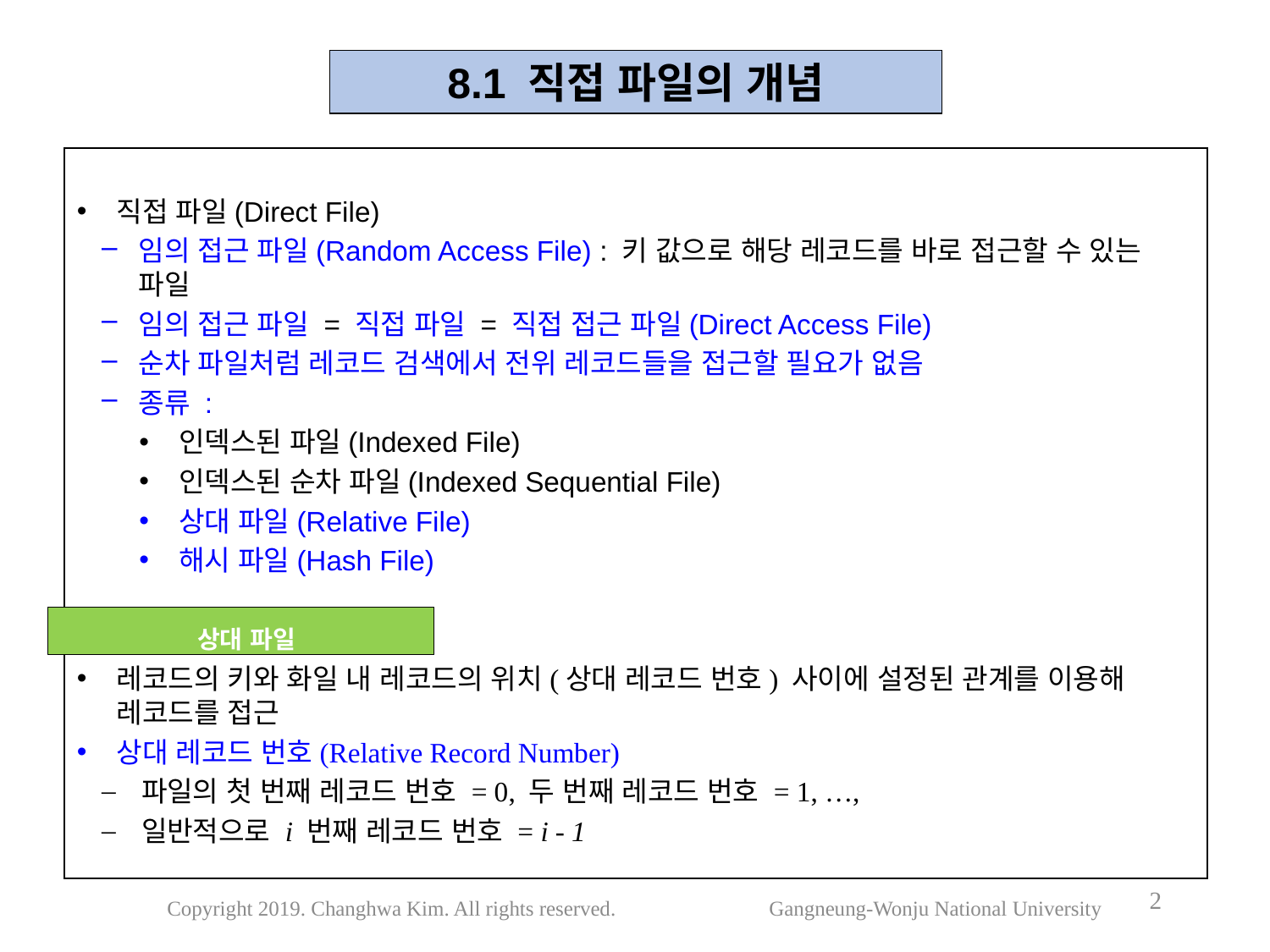

8.1 직접 파일의 개념

직접 파일(Direct File)
임의 접근 파일(Random Access File) : 키 값으로 해당 레코드를 바로 접근할 수 있는 파일
임의 접근 파일 = 직접 파일 = 직접 접근 파일(Direct Access File)
순차 파일처럼 레코드 검색에서 전위 레코드들을 접근할 필요가 없음
종류 :
인덱스된 파일(Indexed File)
인덱스된 순차 파일(Indexed Sequential File)
상대 파일(Relative File)
해시 파일(Hash File)

레코드의 키와 화일 내 레코드의 위치(상대 레코드 번호) 사이에 설정된 관계를 이용해 레코드를 접근
상대 레코드 번호(Relative Record Number)
파일의 첫 번째 레코드 번호 = 0, 두 번째 레코드 번호 = 1, …,
일반적으로 i 번째 레코드 번호 = i - 1

 상대 파일
2
Copyright 2019. Changhwa Kim. All rights reserved.                             Gangneung-Wonju National University